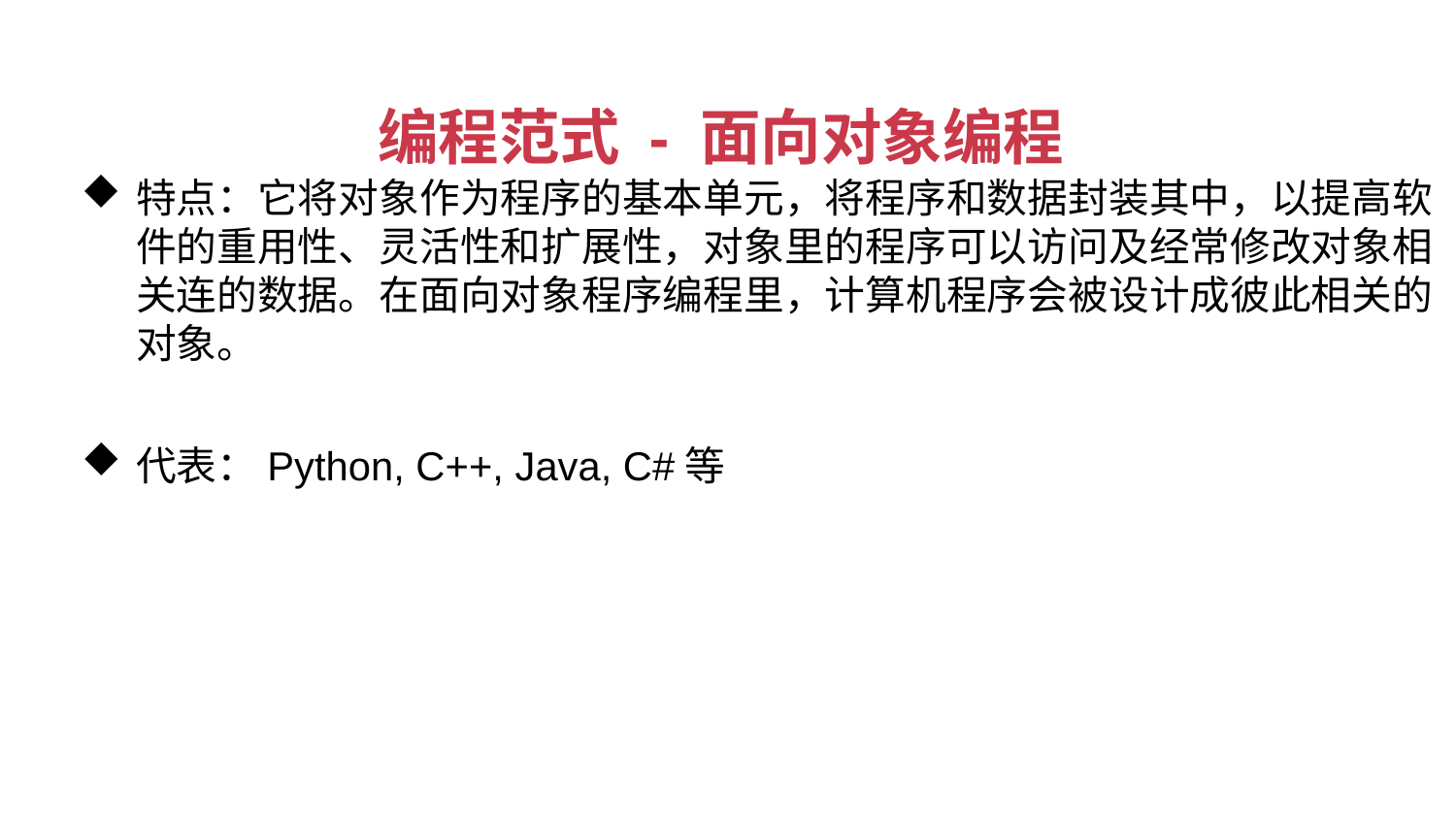

编程范式 - 面向对象编程
特点：它将对象作为程序的基本单元，将程序和数据封装其中，以提高软件的重用性、灵活性和扩展性，对象里的程序可以访问及经常修改对象相关连的数据。在面向对象程序编程里，计算机程序会被设计成彼此相关的对象。
代表：Python, C++, Java, C#等